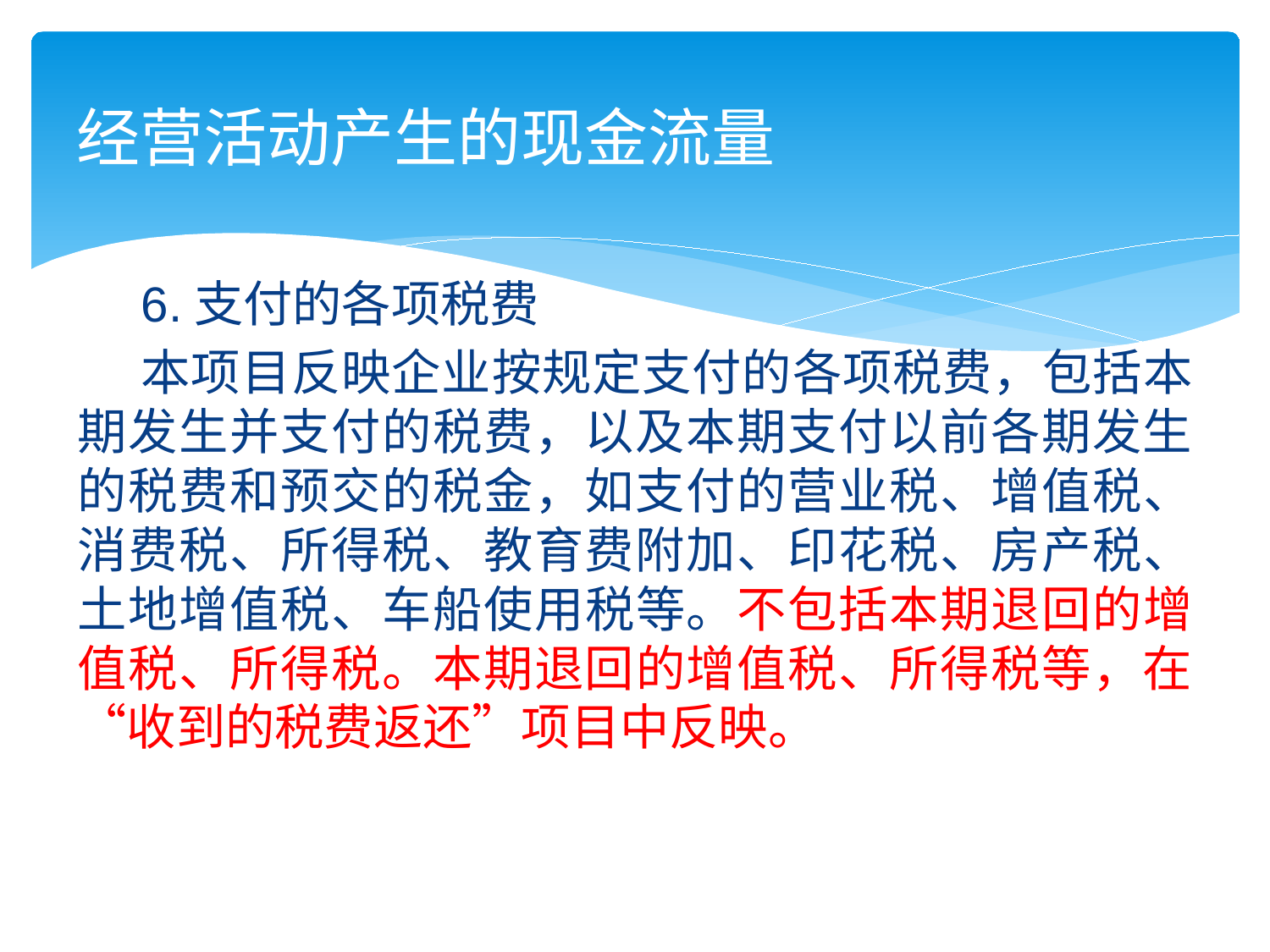

# 经营活动产生的现金流量
6.支付的各项税费
本项目反映企业按规定支付的各项税费，包括本期发生并支付的税费，以及本期支付以前各期发生的税费和预交的税金，如支付的营业税、增值税、消费税、所得税、教育费附加、印花税、房产税、土地增值税、车船使用税等。不包括本期退回的增值税、所得税。本期退回的增值税、所得税等，在“收到的税费返还”项目中反映。